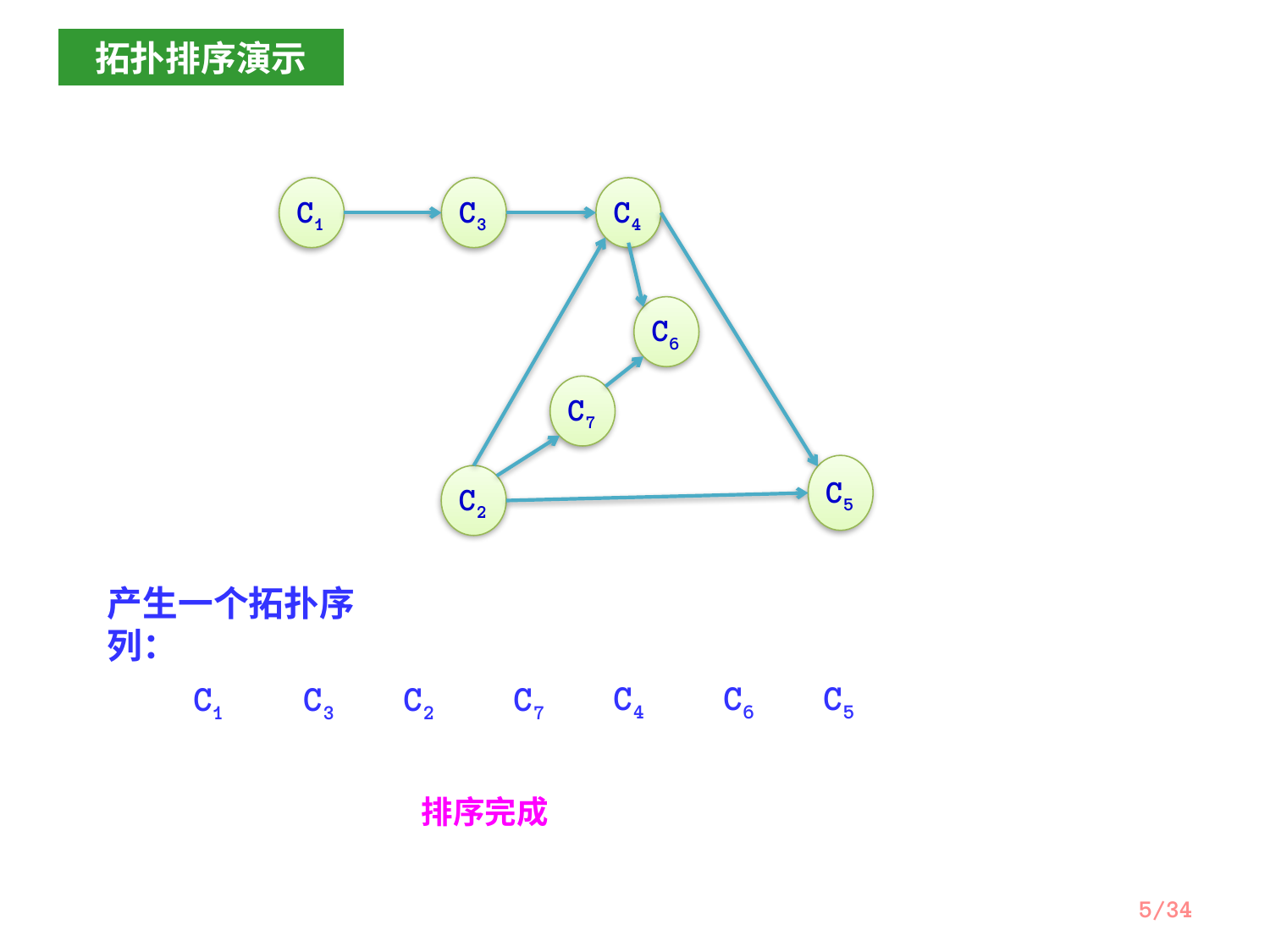

拓扑排序演示
C1
C3
C4
C6
C7
C5
C2
产生一个拓扑序列：
C4
C6
C5
C1
C3
C2
C7
排序完成
5/34